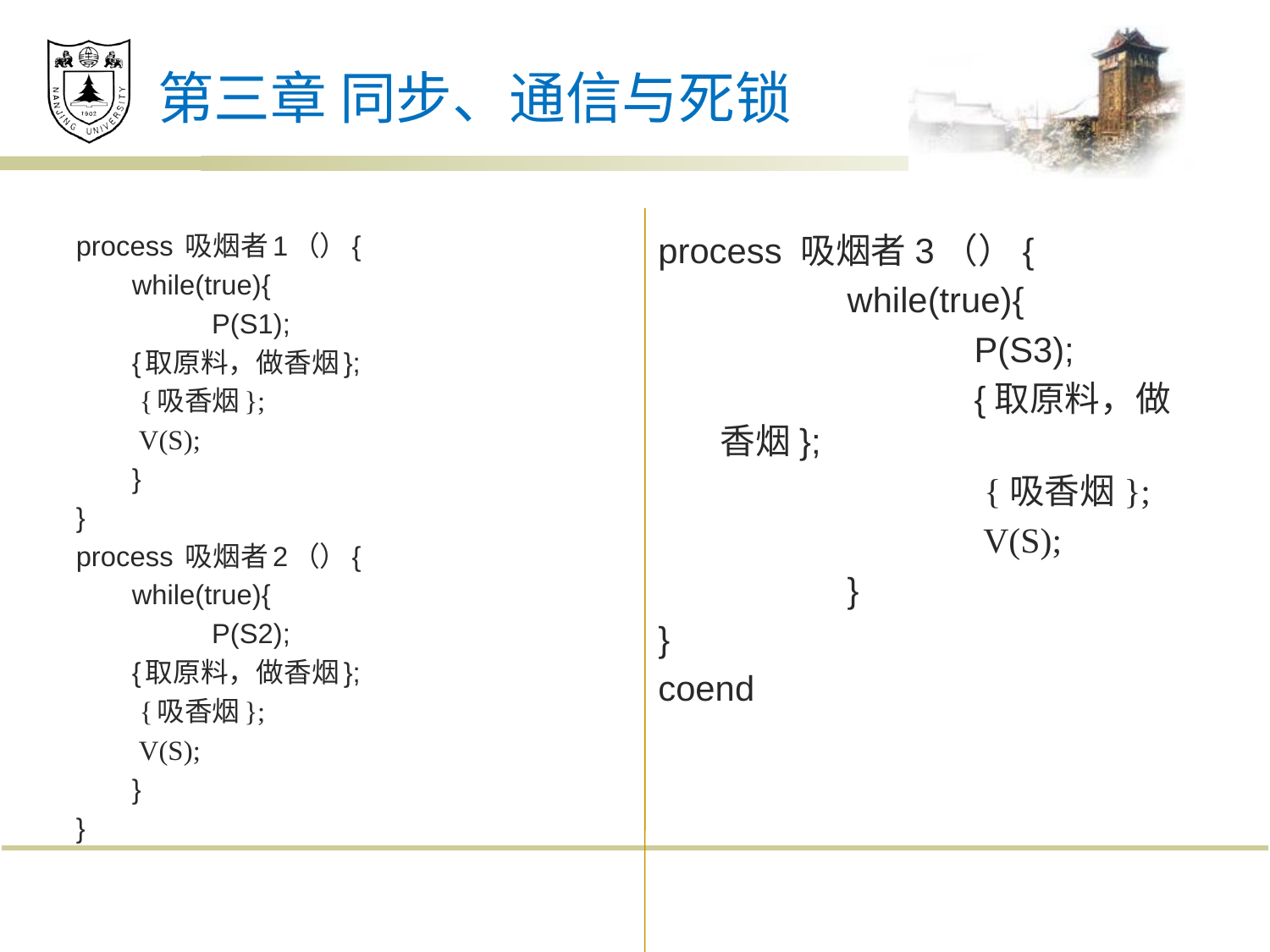

# 第三章 同步、通信与死锁
process 吸烟者1（）{
		while(true){
		    	P(S1);
			{取原料，做香烟};
			 {吸香烟};
			 V(S);
		}
}
process 吸烟者2（）{
		while(true){
		    	P(S2);
			{取原料，做香烟};
			 {吸香烟};
			 V(S);
		}
}

process 吸烟者3（）{
		while(true){
		    	P(S3);
			{取原料，做香烟};
			 {吸香烟};
			 V(S);
		}
}
coend